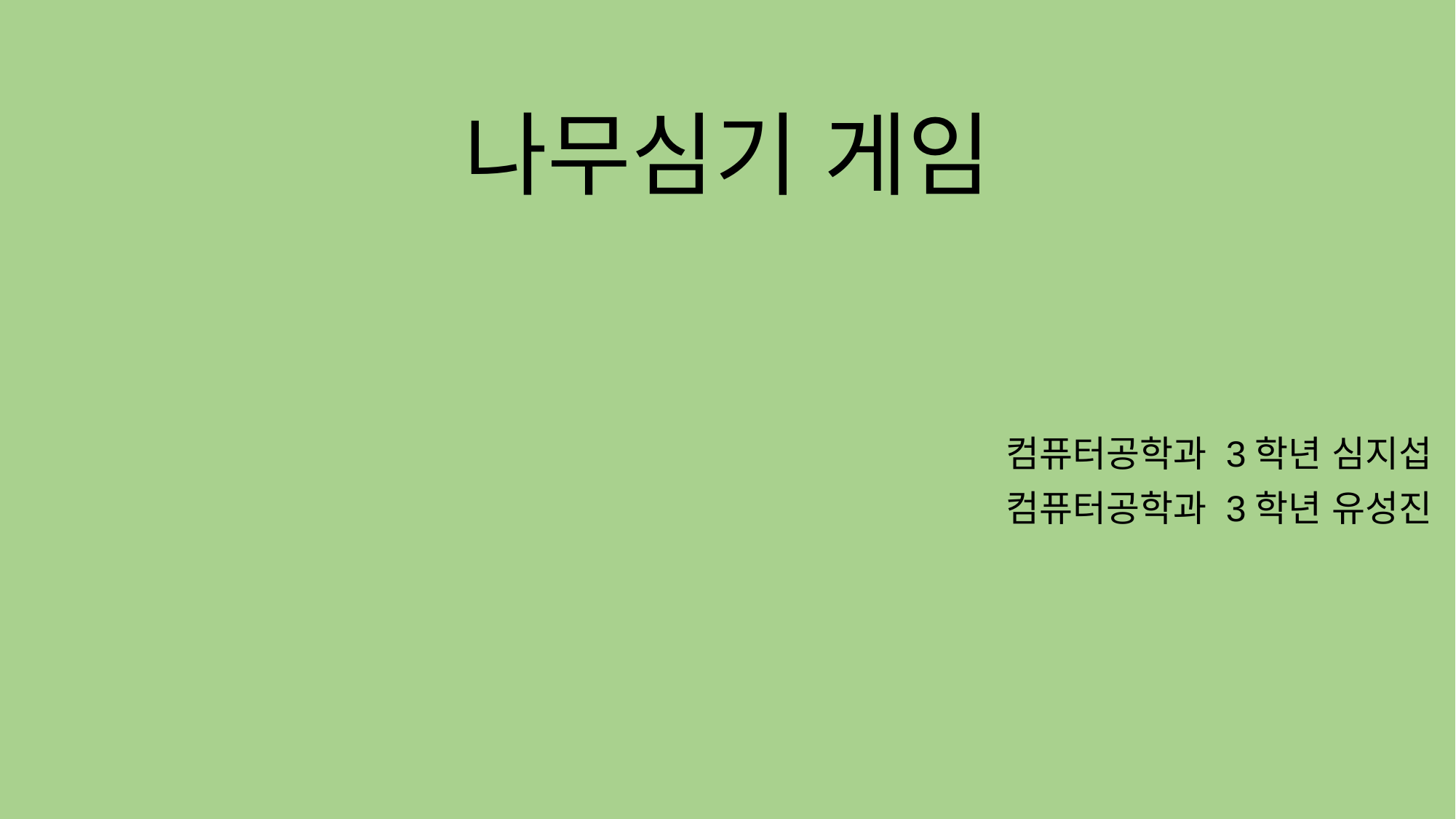

# 나무심기 게임
컴퓨터공학과 3학년 심지섭
컴퓨터공학과 3학년 유성진